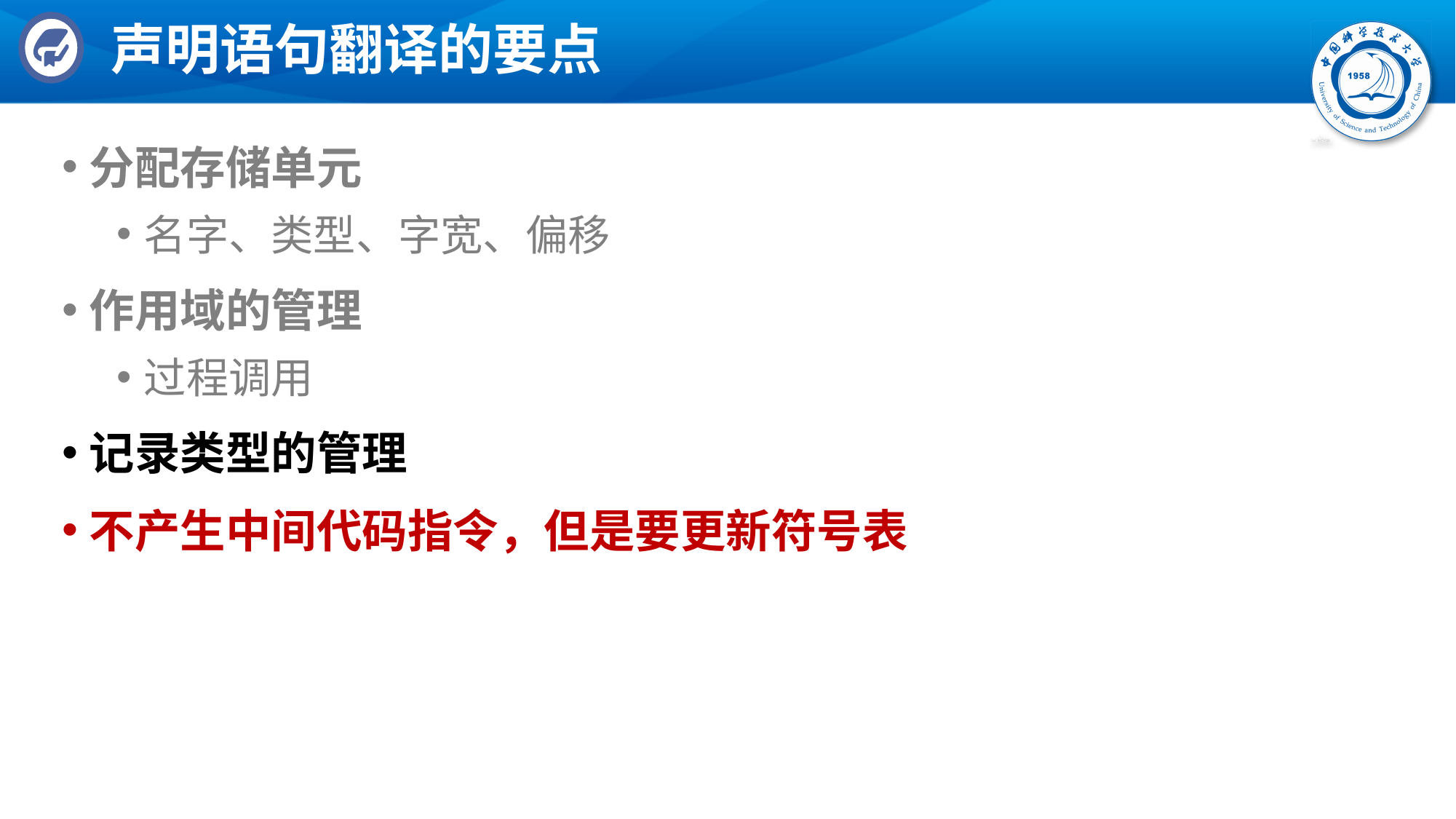

# 声明语句翻译的要点
分配存储单元
名字、类型、字宽、偏移
作用域的管理
过程调用
记录类型的管理
不产生中间代码指令，但是要更新符号表